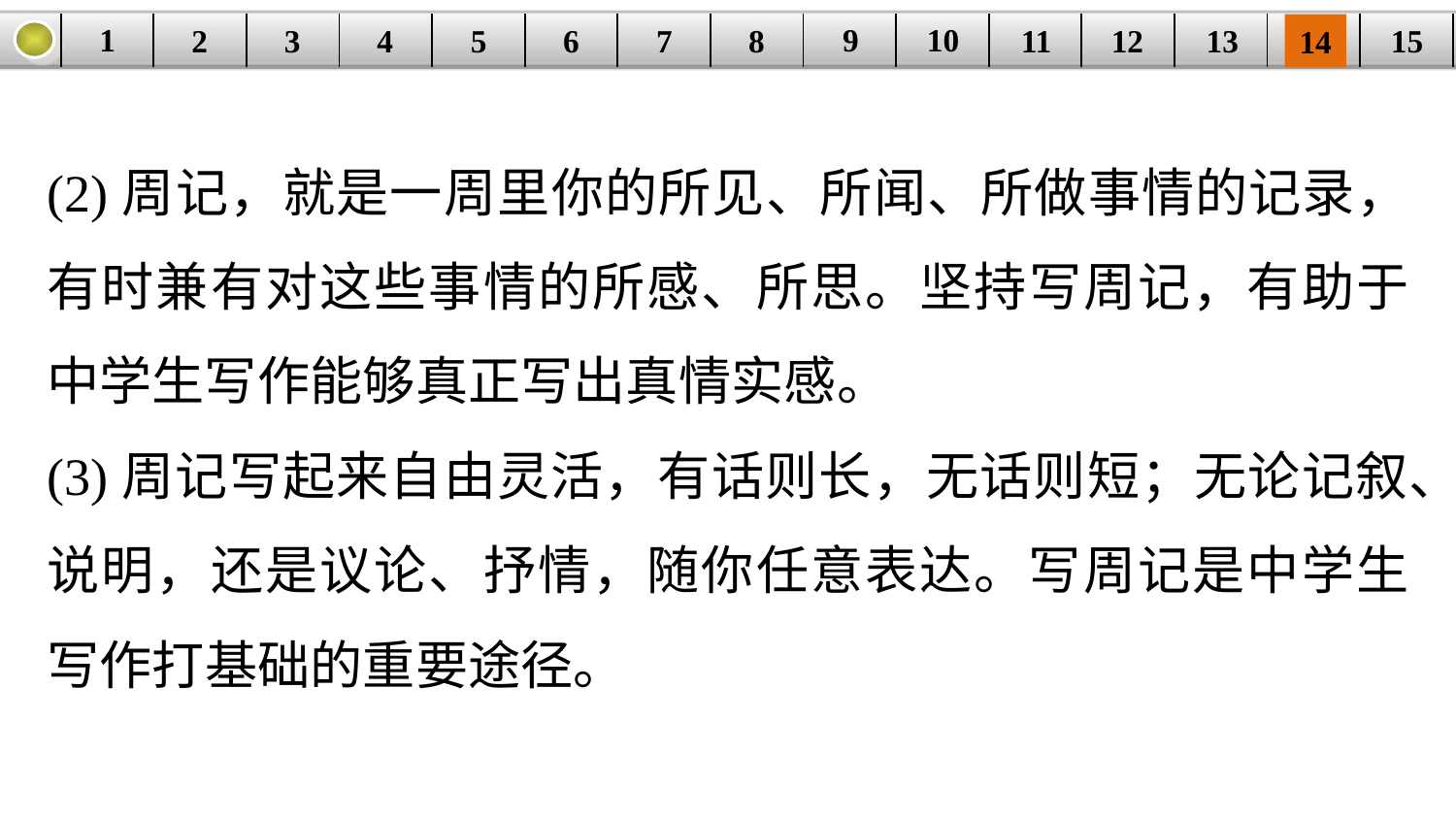

9
10
1
3
4
5
6
8
11
2
12
15
|  |  |  |  |  |  |  |  |  |  |  |  |  |  |  |
| --- | --- | --- | --- | --- | --- | --- | --- | --- | --- | --- | --- | --- | --- | --- |
7
13
14

(2)周记，就是一周里你的所见、所闻、所做事情的记录，有时兼有对这些事情的所感、所思。坚持写周记，有助于中学生写作能够真正写出真情实感。
(3)周记写起来自由灵活，有话则长，无话则短；无论记叙、说明，还是议论、抒情，随你任意表达。写周记是中学生写作打基础的重要途径。